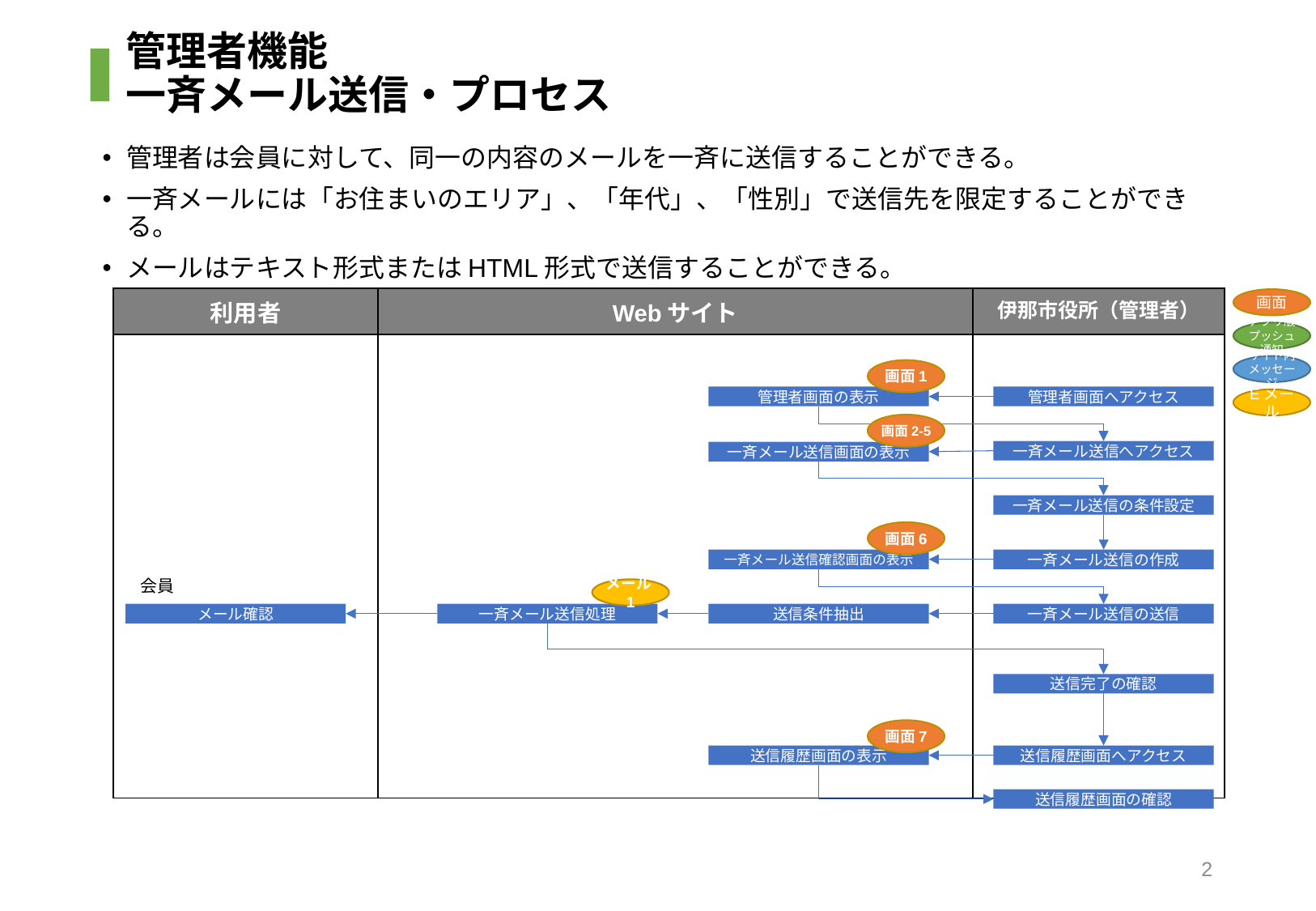

# 管理者機能 一斉メール送信・プロセス
管理者は会員に対して、同一の内容のメールを一斉に送信することができる。
一斉メールには「お住まいのエリア」、「年代」、「性別」で送信先を限定することができる。
メールはテキスト形式またはHTML形式で送信することができる。
| 利用者 | Webサイト | 伊那市役所（管理者） |
| --- | --- | --- |
|  |  |  |
画面
アプリ版プッシュ通知
サイト内メッセージ
画面1
管理者画面の表示
管理者画面へアクセス
Eメール
画面2-5
一斉メール送信へアクセス
一斉メール送信画面の表示
一斉メール送信の条件設定
画面6
一斉メール送信確認画面の表示
一斉メール送信の作成
会員
メール1
メール確認
一斉メール送信処理
送信条件抽出
一斉メール送信の送信

送信完了の確認
画面7
送信履歴画面の表示
送信履歴画面へアクセス
送信履歴画面の確認
2